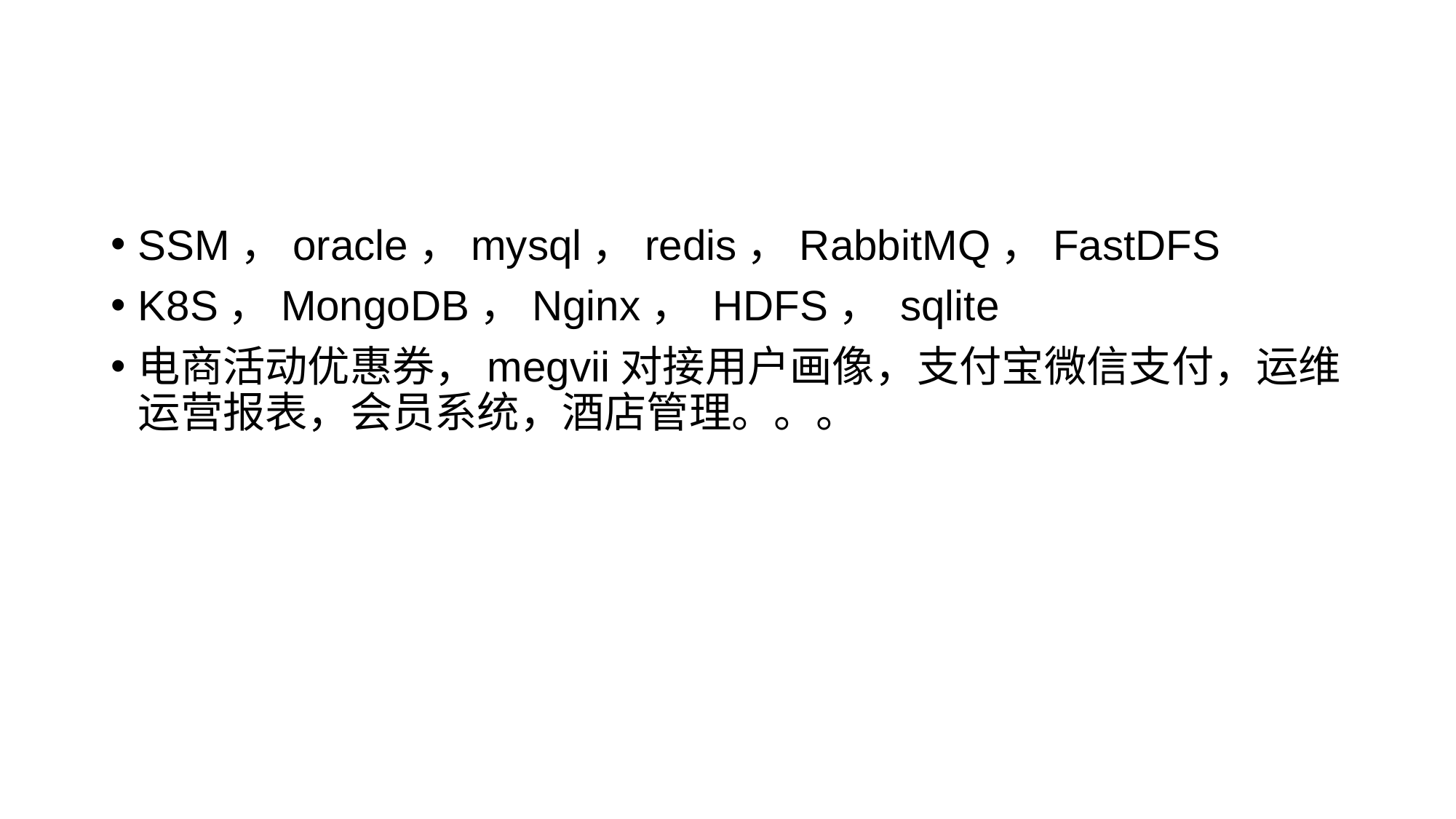

#
SSM，oracle，mysql，redis，RabbitMQ，FastDFS
K8S，MongoDB，Nginx， HDFS， sqlite
电商活动优惠券，megvii对接用户画像，支付宝微信支付，运维运营报表，会员系统，酒店管理。。。